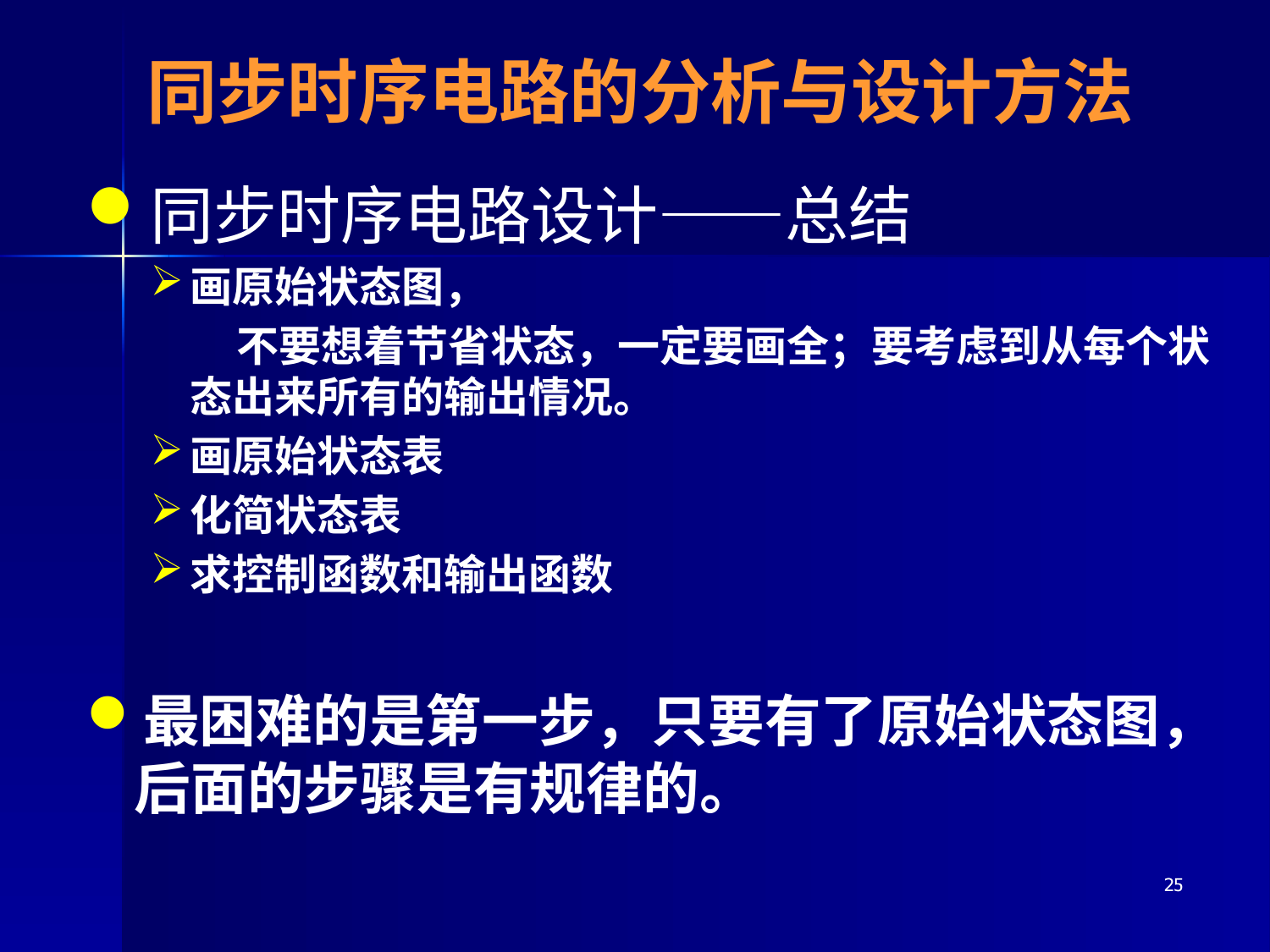

# 同步时序电路的分析与设计方法
同步时序电路设计——总结
画原始状态图，
        不要想着节省状态，一定要画全；要考虑到从每个状态出来所有的输出情况。
画原始状态表
化简状态表
求控制函数和输出函数

最困难的是第一步，只要有了原始状态图，后面的步骤是有规律的。
25